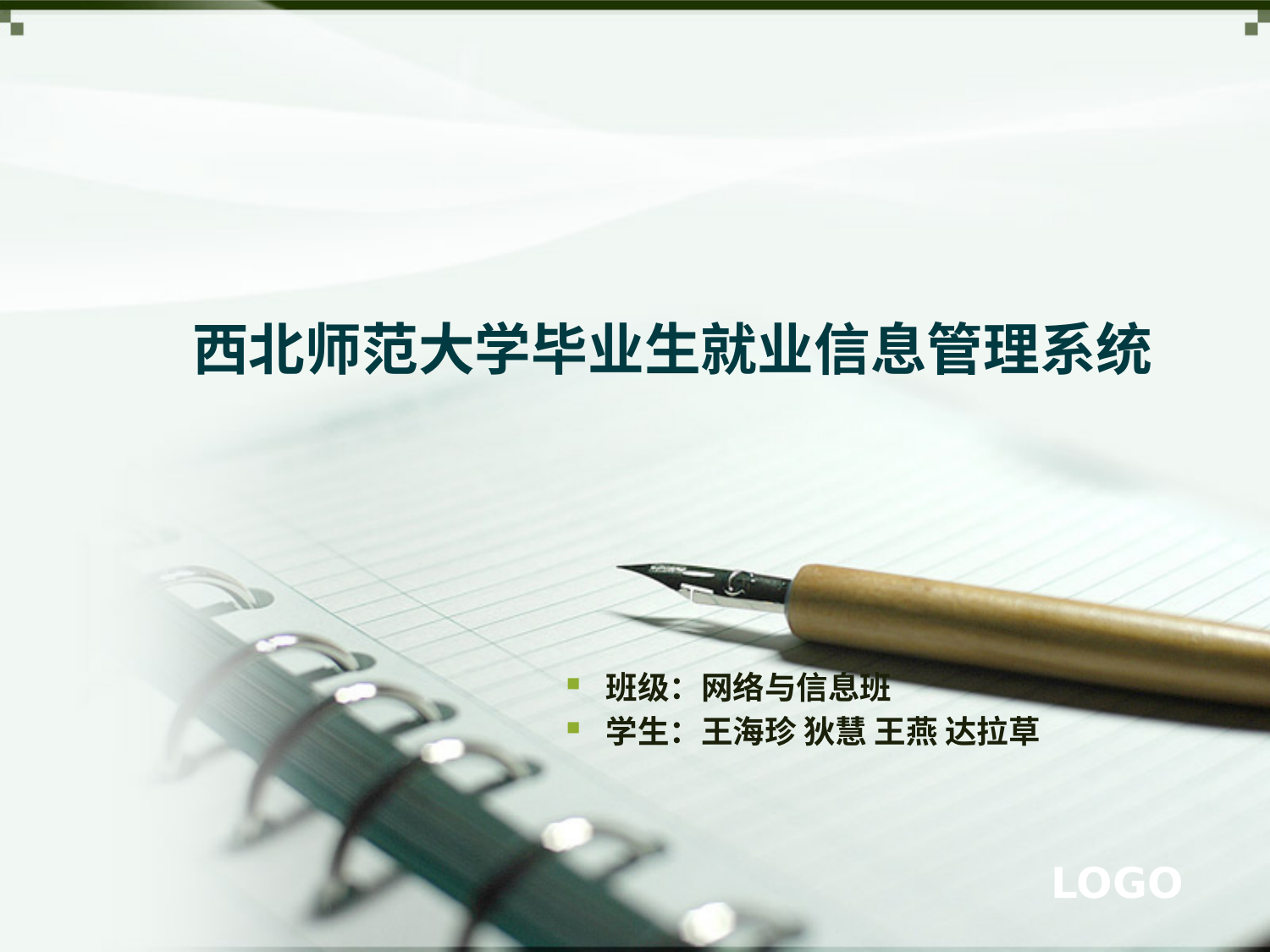

西北师范大学毕业生就业信息管理系统

班级：网络与信息班
学生：王海珍 狄慧 王燕 达拉草